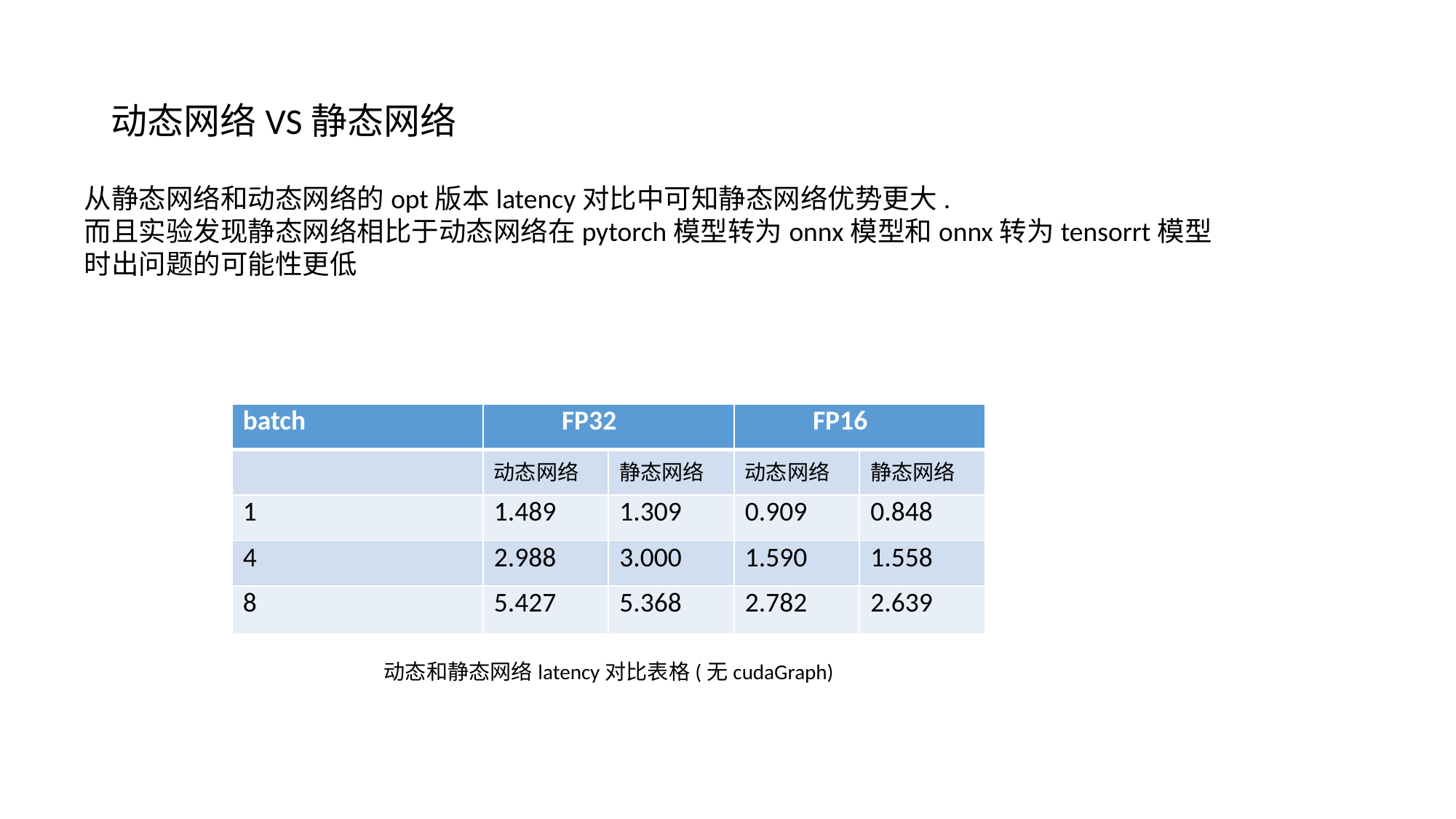

# 动态网络VS静态网络
从静态网络和动态网络的opt版本latency对比中可知静态网络优势更大.
而且实验发现静态网络相比于动态网络在pytorch模型转为onnx模型和onnx转为tensorrt模型时出问题的可能性更低
| batch | FP32 |  | FP16 |  |
| --- | --- | --- | --- | --- |
|  | 动态网络 | 静态网络 | 动态网络 | 静态网络 |
| 1 | 1.489 | 1.309 | 0.909 | 0.848 |
| 4 | 2.988 | 3.000 | 1.590 | 1.558 |
| 8 | 5.427 | 5.368 | 2.782 | 2.639 |
动态和静态网络latency对比表格(无cudaGraph)